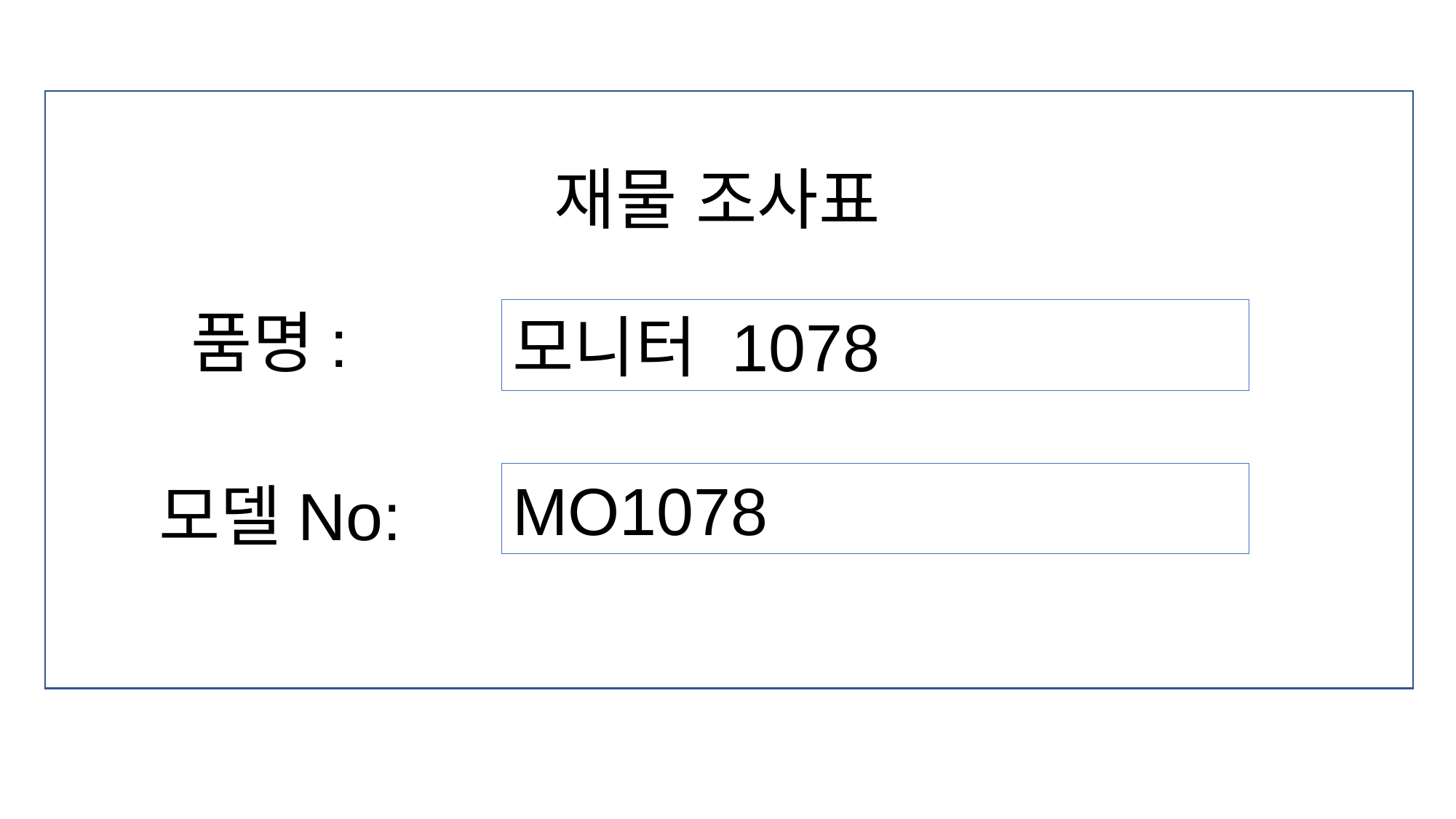

재물 조사표
품명:
모니터 1078
MO1078
모델No: